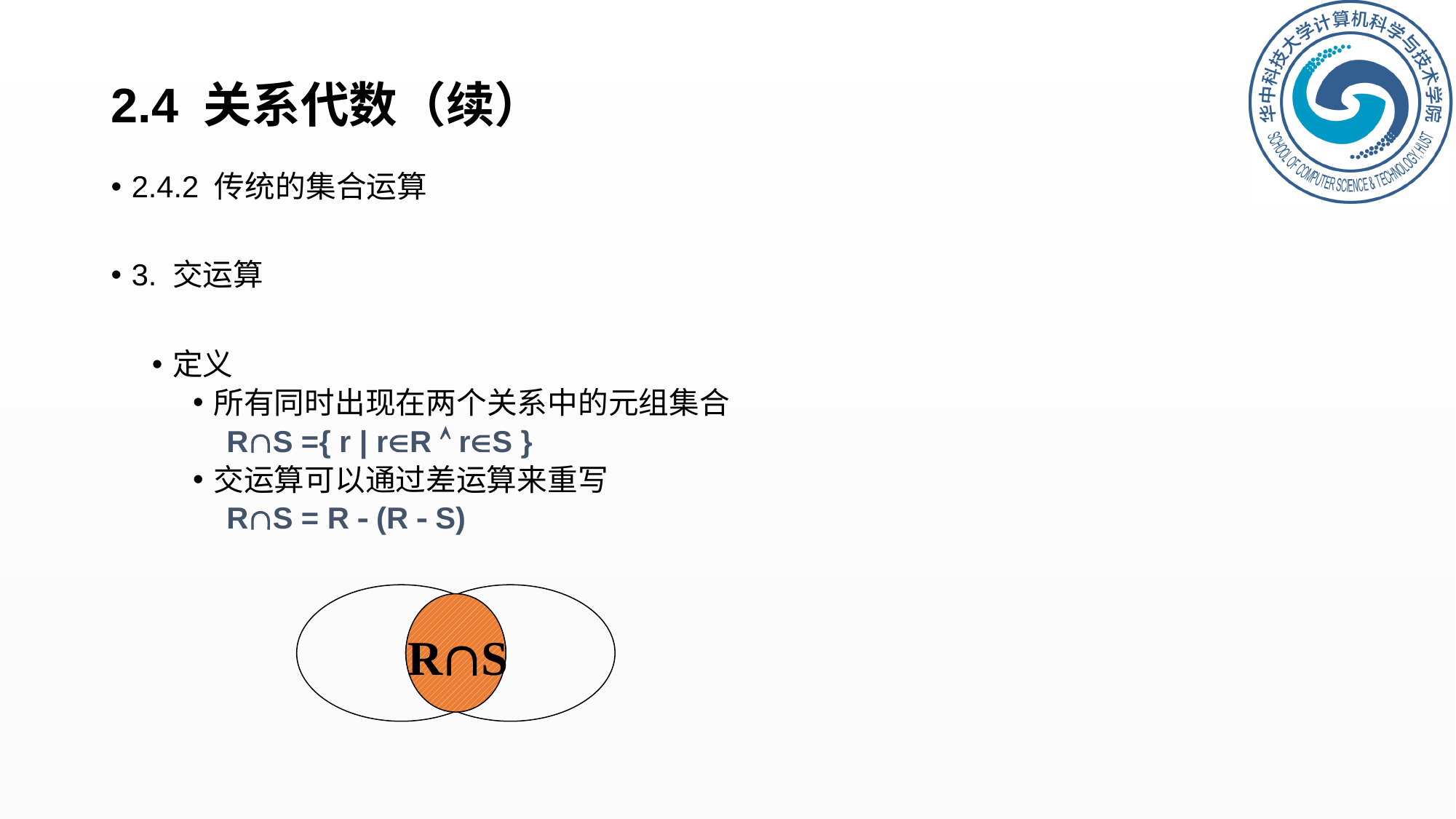

# 2.4 关系代数（续）
2.4.2 传统的集合运算

3. 交运算

定义
所有同时出现在两个关系中的元组集合
    R∩S ={ r | r∈R ∧ r∈S }
交运算可以通过差运算来重写
    R∩S = R − (R − S)

R∩S